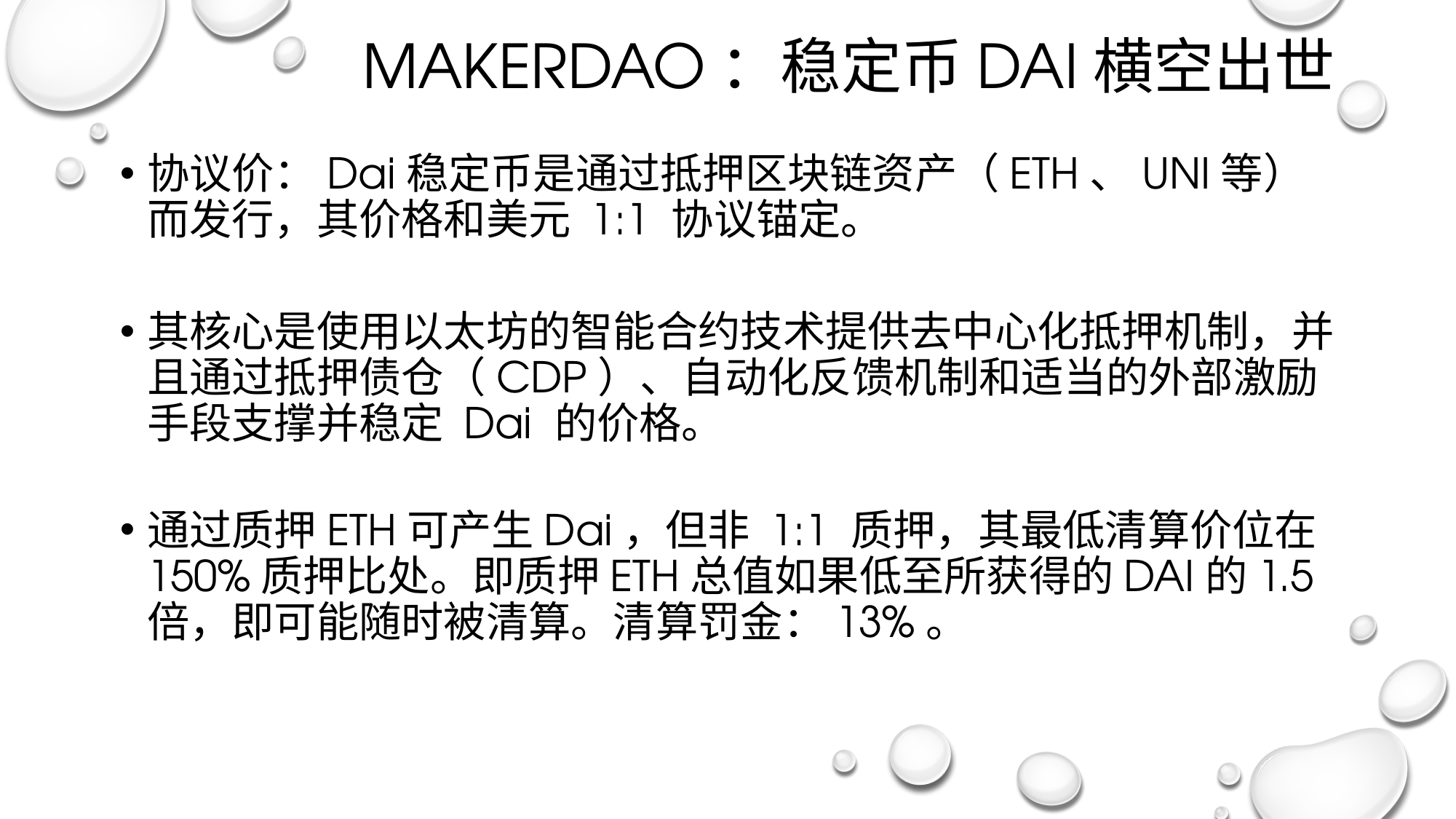

# MakerDAO：稳定币DAI横空出世
协议价：Dai稳定币是通过抵押区块链资产（ETH、UNI等）而发行，其价格和美元 1:1 协议锚定。
其核心是使用以太坊的智能合约技术提供去中心化抵押机制，并且通过抵押债仓（CDP）、自动化反馈机制和适当的外部激励手段支撑并稳定 Dai 的价格。
通过质押ETH可产生Dai，但非 1:1 质押，其最低清算价位在150%质押比处。即质押ETH总值如果低至所获得的DAI的1.5倍，即可能随时被清算。清算罚金：13%。